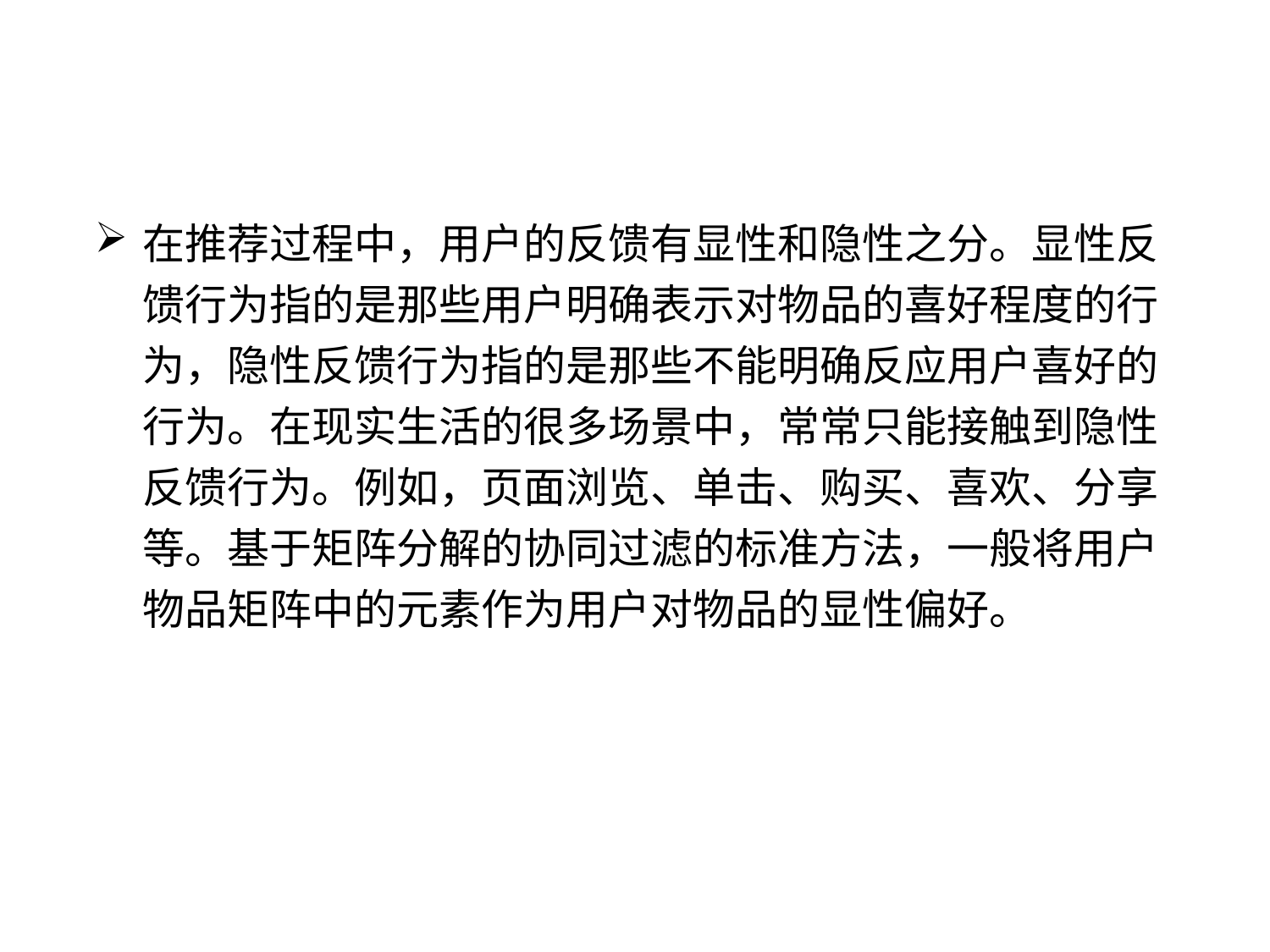

9.10.1 推荐算法的原理
在推荐过程中，用户的反馈有显性和隐性之分。显性反馈行为指的是那些用户明确表示对物品的喜好程度的行为，隐性反馈行为指的是那些不能明确反应用户喜好的行为。在现实生活的很多场景中，常常只能接触到隐性反馈行为。例如，页面浏览、单击、购买、喜欢、分享等。基于矩阵分解的协同过滤的标准方法，一般将用户物品矩阵中的元素作为用户对物品的显性偏好。